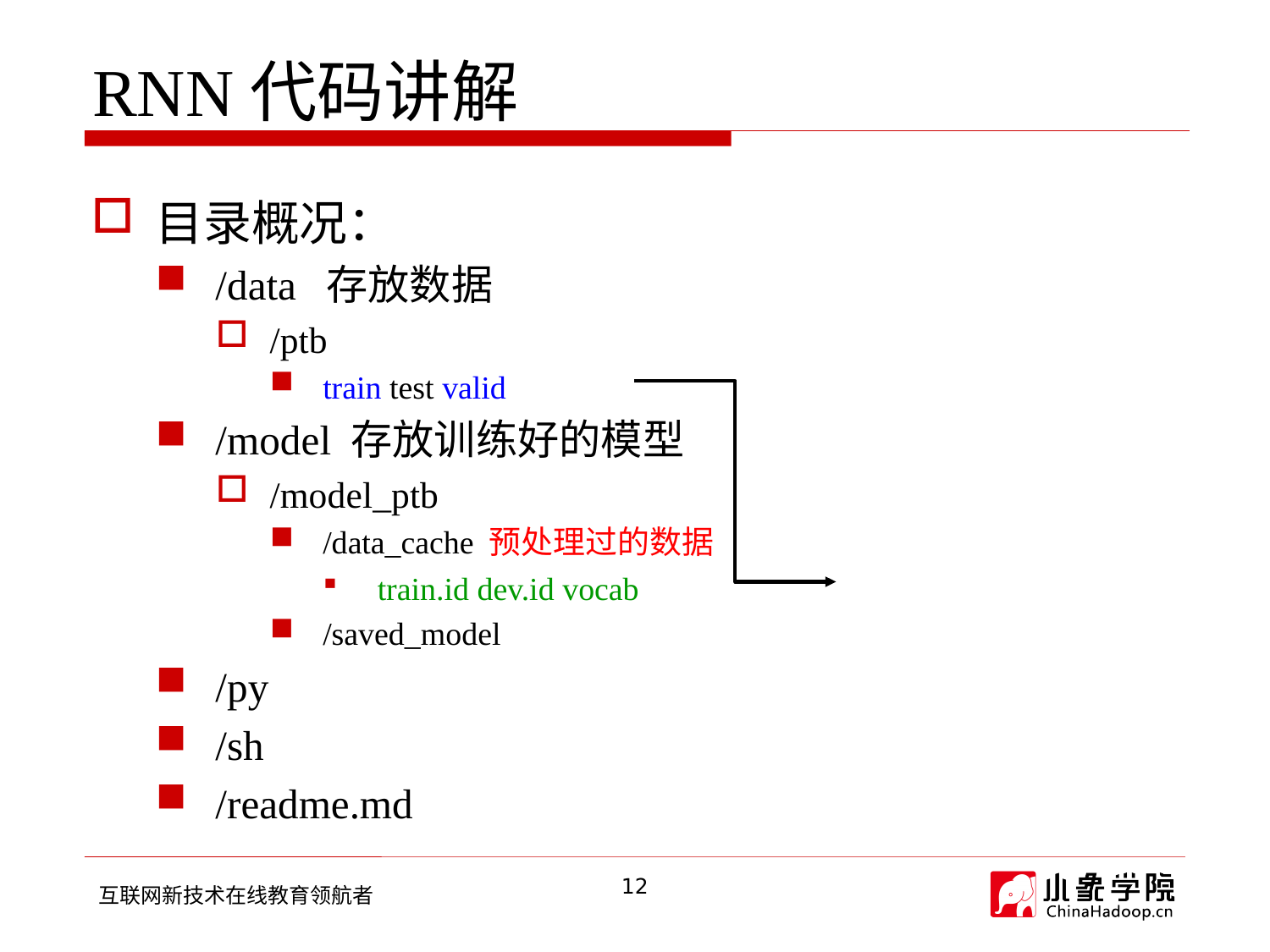

# RNN代码讲解
目录概况：
/data  存放数据
/ptb
train test valid
/model 存放训练好的模型
/model_ptb
/data_cache 预处理过的数据
train.id dev.id vocab
/saved_model
/py
/sh
/readme.md
12